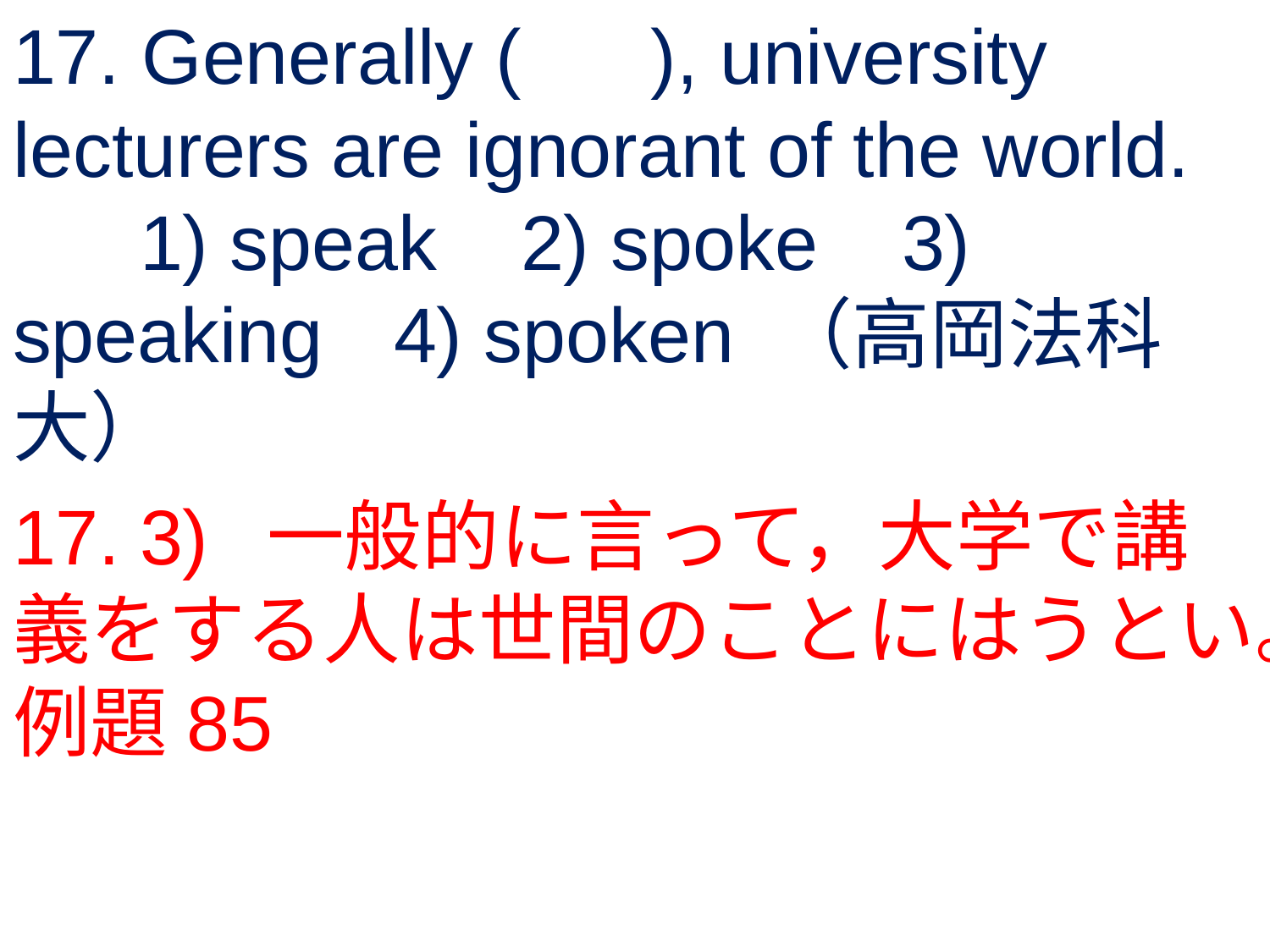

# 17. Generally (      ), university lecturers are ignorant of the world.	1) speak	2) spoke	3) speaking	4) spoken	（高岡法科大）
17.	3) 	一般的に言って，大学で講義をする人は世間のことにはうとい。例題85